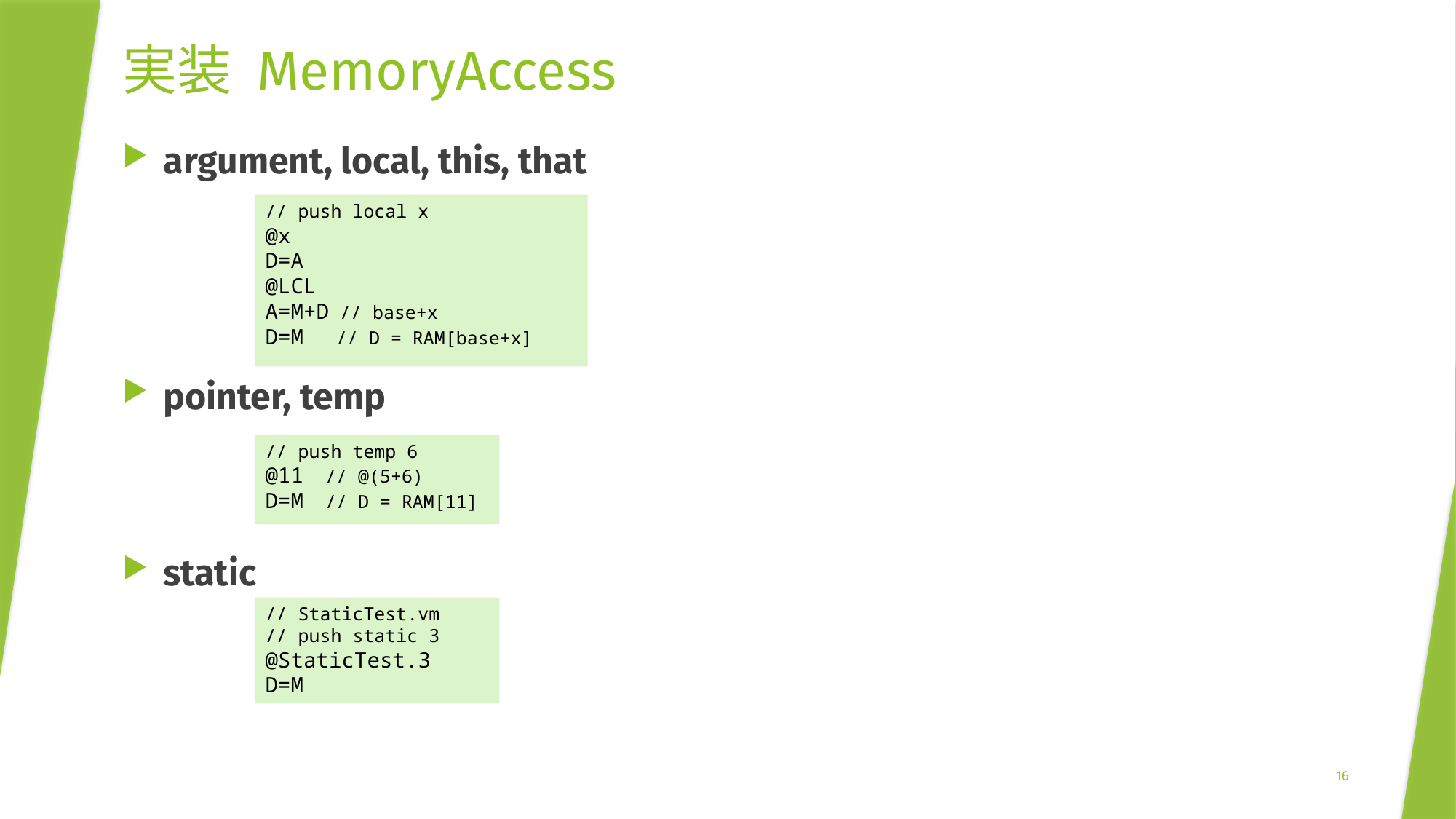

# 実装 MemoryAccess
argument, local, this, that

pointer, temp

static
// push local x
@x
D=A
@LCL
A=M+D // base+x
D=M   // D = RAM[base+x]
// push temp 6
@11  // @(5+6)
D=M  // D = RAM[11]

// StaticTest.vm
// push static 3
@StaticTest.3
D=M
16